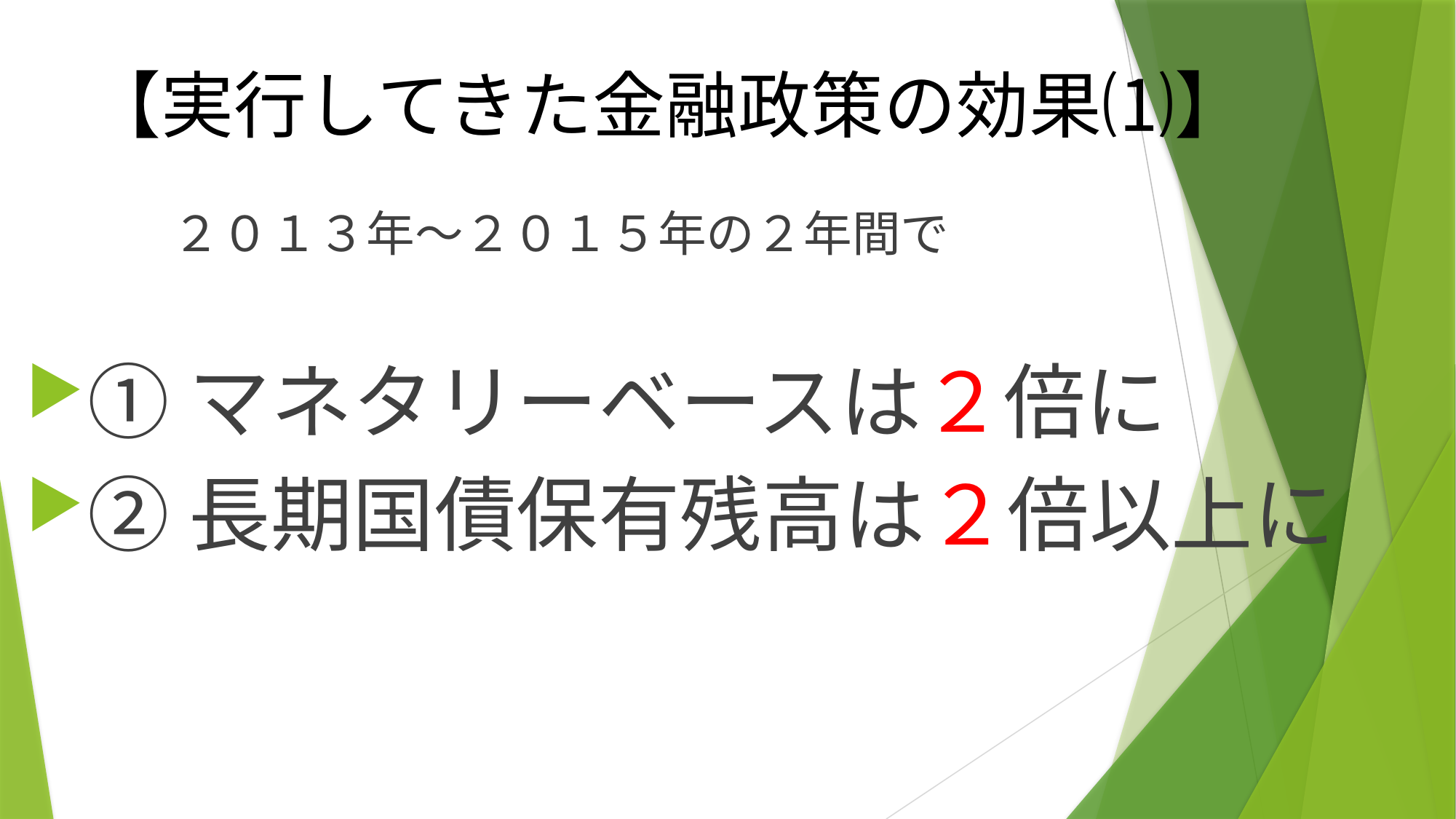

# 【実行してきた金融政策の効果⑴】
　　　２０１３年～２０１５年の２年間で

①マネタリーベースは２倍に
②長期国債保有残高は２倍以上に